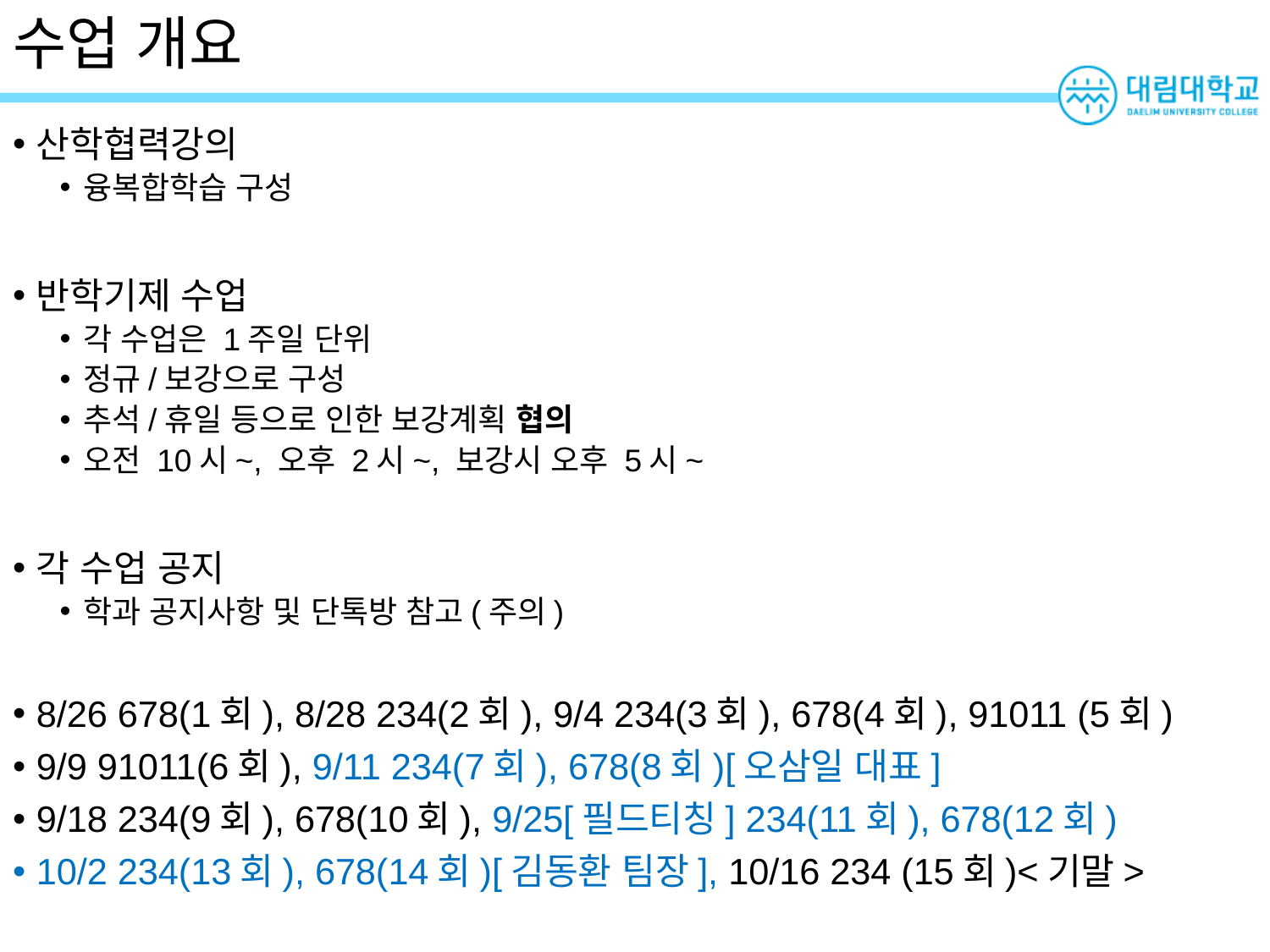

# 수업 개요
산학협력강의
융복합학습 구성

반학기제 수업
각 수업은 1주일 단위
정규/보강으로 구성
추석/휴일 등으로 인한 보강계획 협의
오전 10시~, 오후 2시~, 보강시 오후 5시~

각 수업 공지
학과 공지사항 및 단톡방 참고(주의)

8/26 678(1회), 8/28 234(2회), 9/4 234(3회), 678(4회), 91011 (5회)
9/9 91011(6회), 9/11 234(7회), 678(8회)[오삼일 대표]
9/18 234(9회), 678(10회), 9/25[필드티칭] 234(11회), 678(12회)
10/2 234(13회), 678(14회)[김동환 팀장], 10/16 234 (15회)<기말>